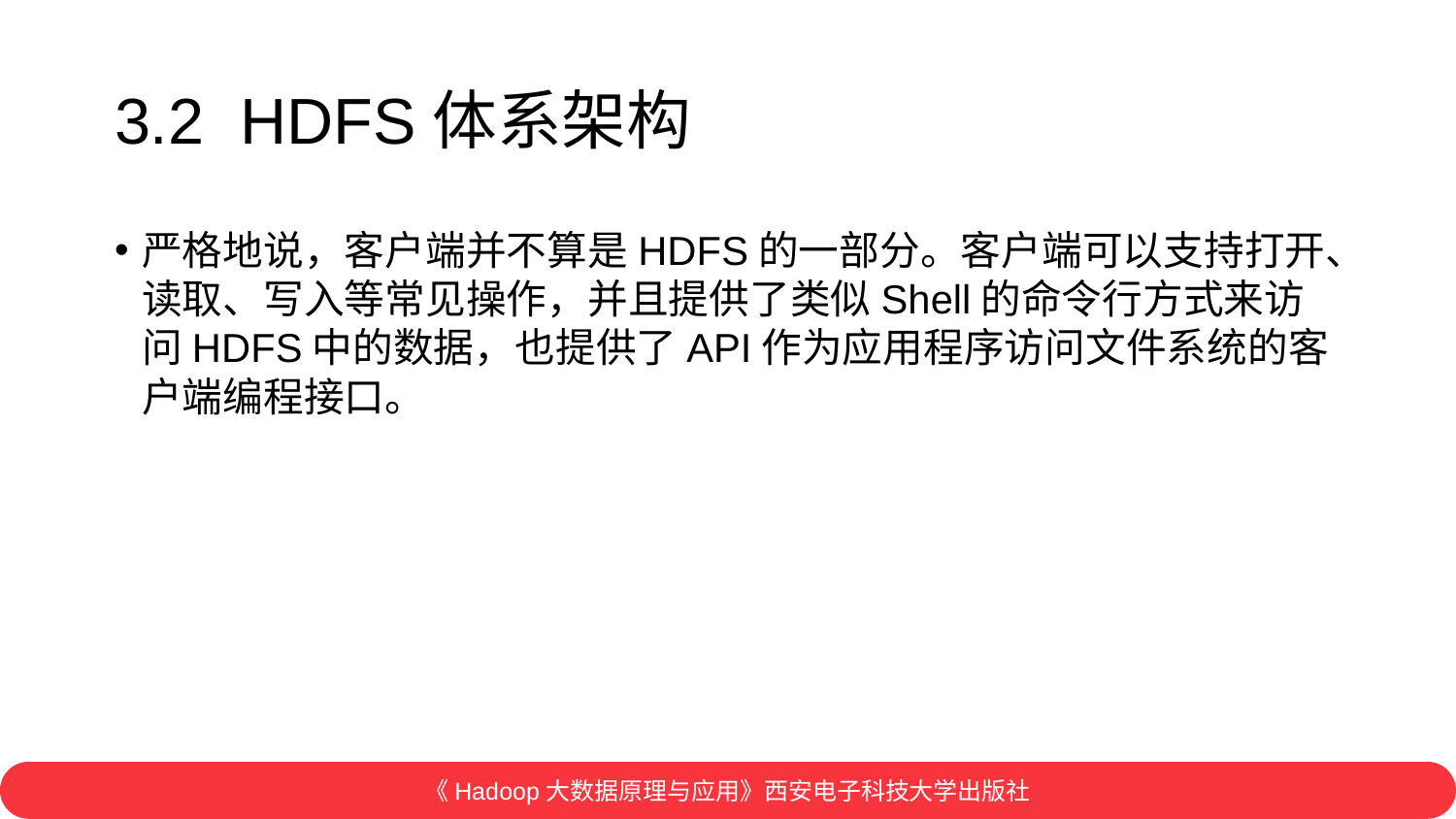

# 3.2  HDFS体系架构
严格地说，客户端并不算是HDFS的一部分。客户端可以支持打开、读取、写入等常见操作，并且提供了类似Shell的命令行方式来访问HDFS中的数据，也提供了API作为应用程序访问文件系统的客户端编程接口。